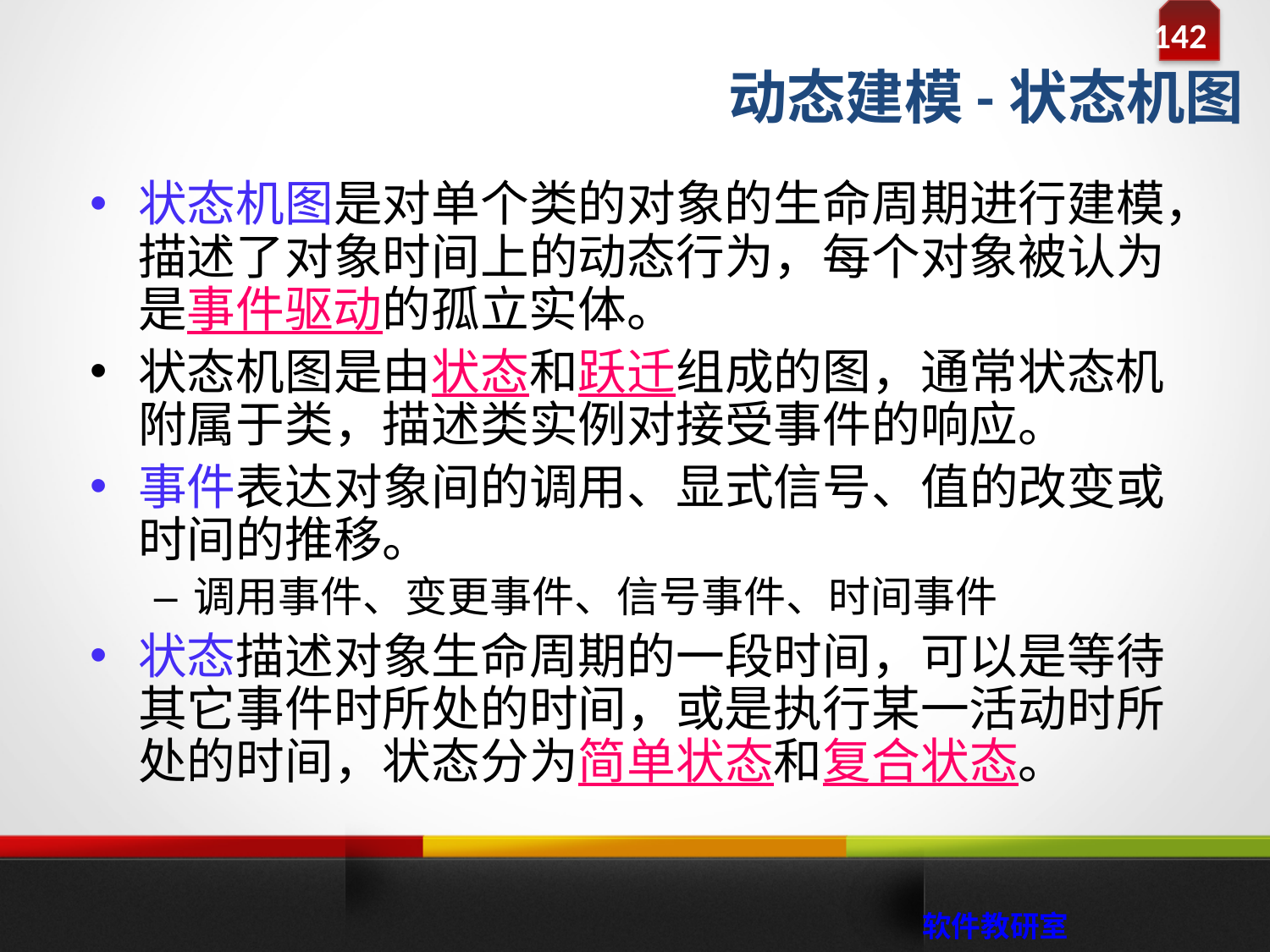

动态建模-状态机图
状态机图是对单个类的对象的生命周期进行建模，描述了对象时间上的动态行为，每个对象被认为是事件驱动的孤立实体。
状态机图是由状态和跃迁组成的图，通常状态机附属于类，描述类实例对接受事件的响应。
事件表达对象间的调用、显式信号、值的改变或时间的推移。
调用事件、变更事件、信号事件、时间事件
状态描述对象生命周期的一段时间，可以是等待其它事件时所处的时间，或是执行某一活动时所处的时间，状态分为简单状态和复合状态。
                                     软件教研室